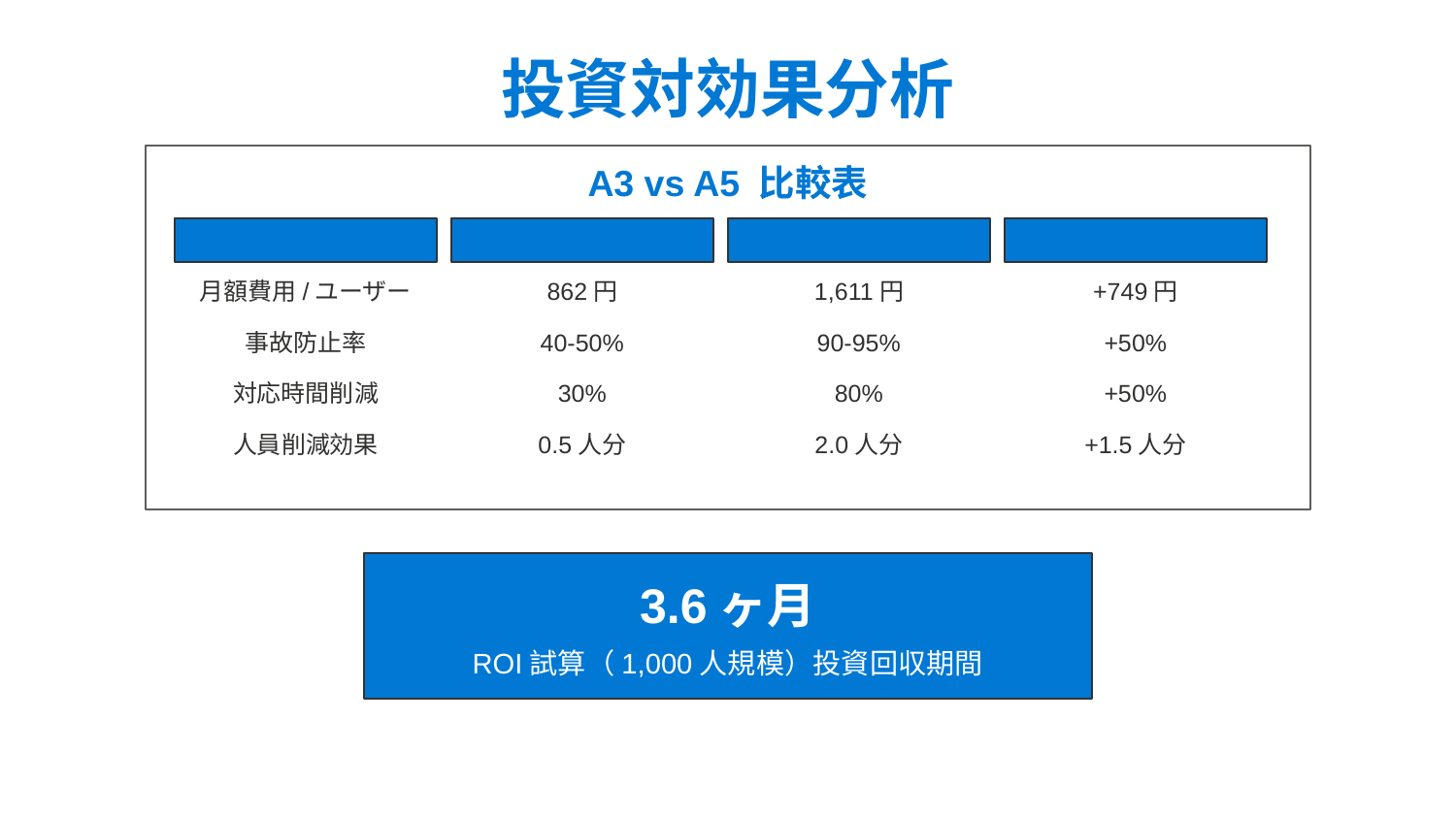

投資対効果分析

A3 vs A5 比較表
項目

A3

A5

差額の価値

月額費用/ユーザー
862円
1,611円
+749円
事故防止率
40-50%
90-95%
+50%
対応時間削減
30%
80%
+50%
人員削減効果
0.5人分
2.0人分
+1.5人分

3.6ヶ月
ROI試算（1,000人規模）投資回収期間